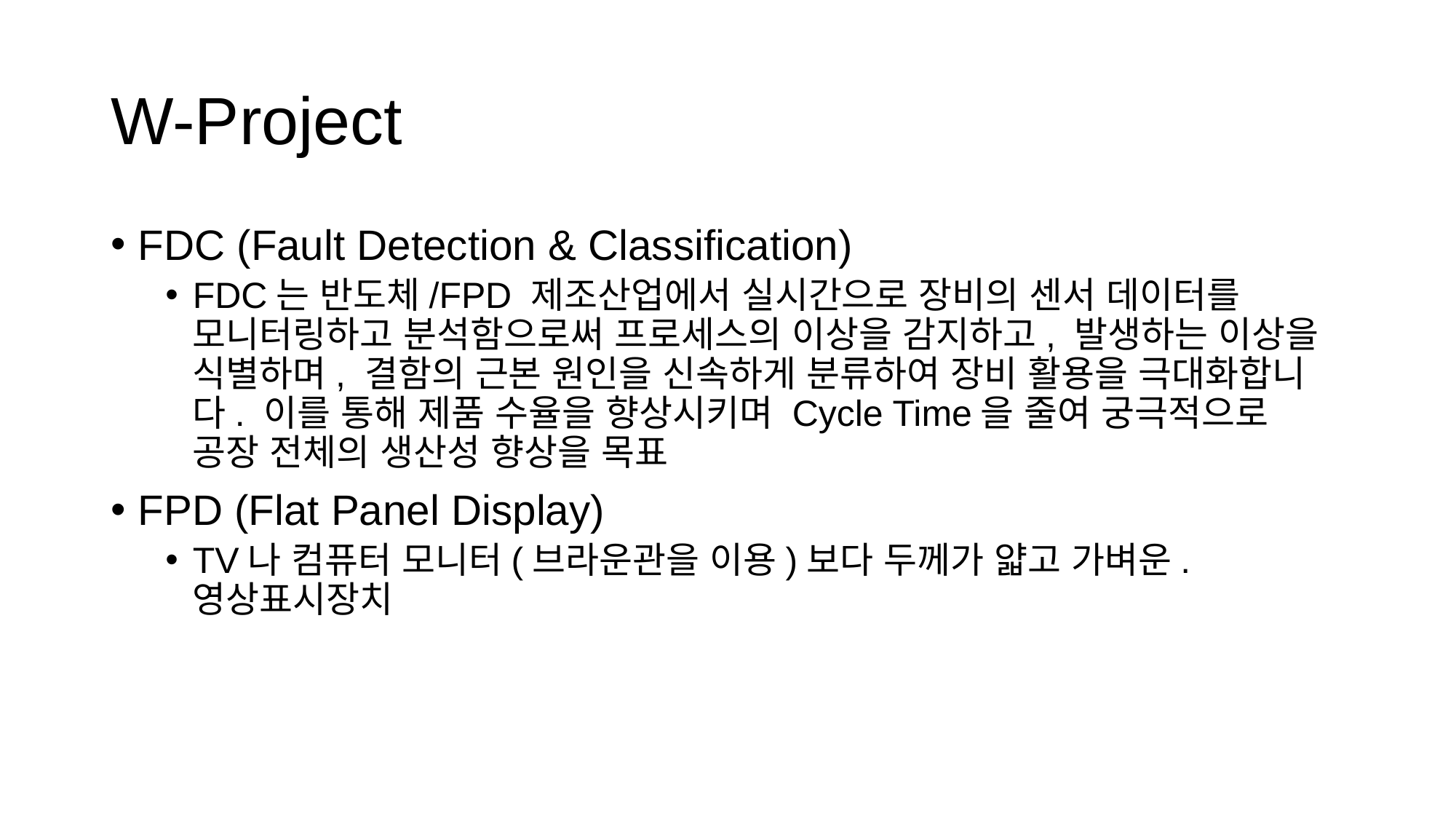

# W-Project
FDC (Fault Detection & Classification)
FDC는 반도체/FPD 제조산업에서 실시간으로 장비의 센서 데이터를 모니터링하고 분석함으로써 프로세스의 이상을 감지하고, 발생하는 이상을 식별하며, 결함의 근본 원인을 신속하게 분류하여 장비 활용을 극대화합니다. 이를 통해 제품 수율을 향상시키며 Cycle Time을 줄여 궁극적으로 공장 전체의 생산성 향상을 목표
FPD (Flat Panel Display)
TV나 컴퓨터 모니터(브라운관을 이용)보다 두께가 얇고 가벼운. 영상표시장치